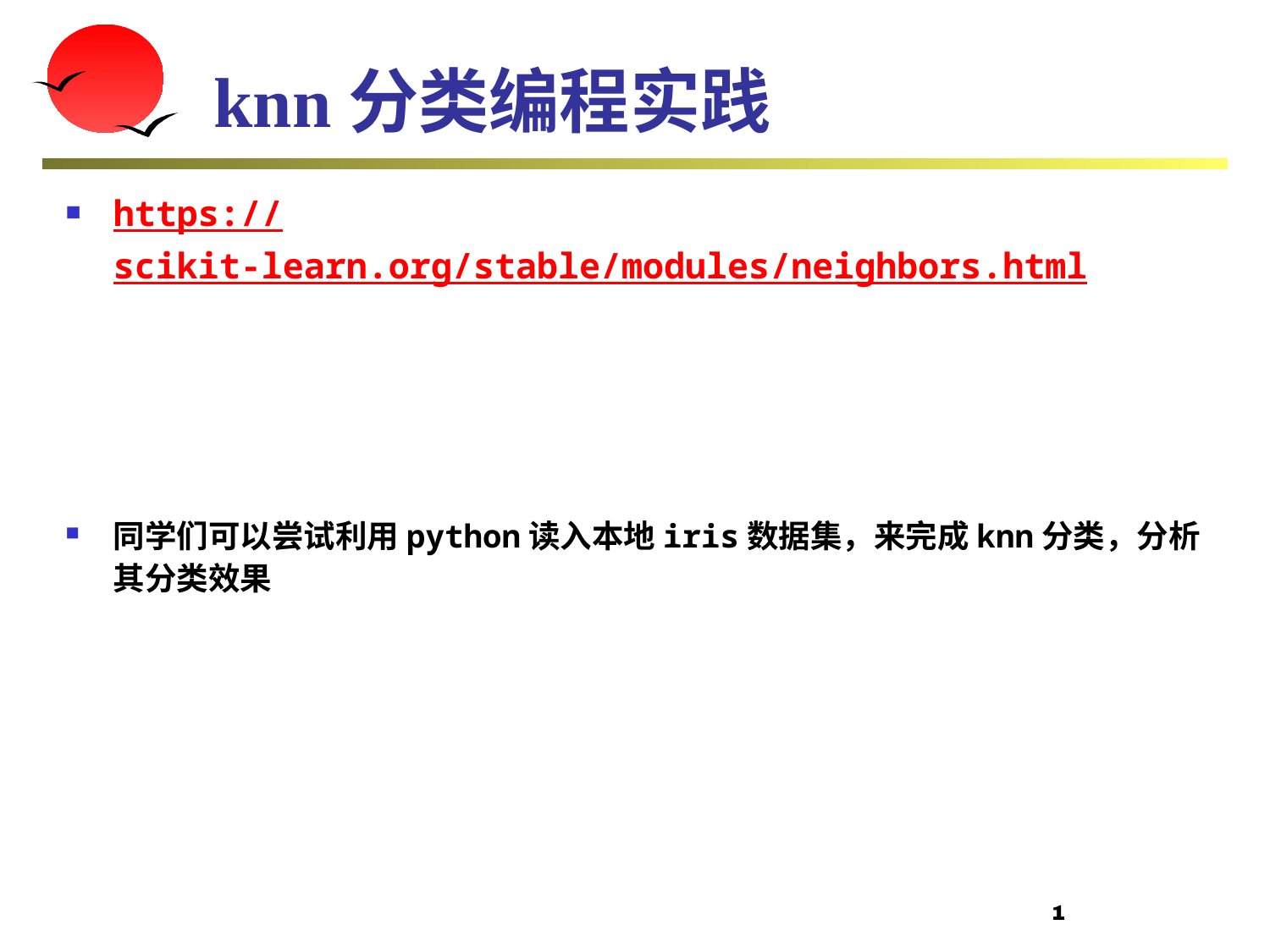

# knn分类编程实践
https://scikit-learn.org/stable/modules/neighbors.html

同学们可以尝试利用python读入本地iris数据集，来完成knn分类，分析其分类效果
1